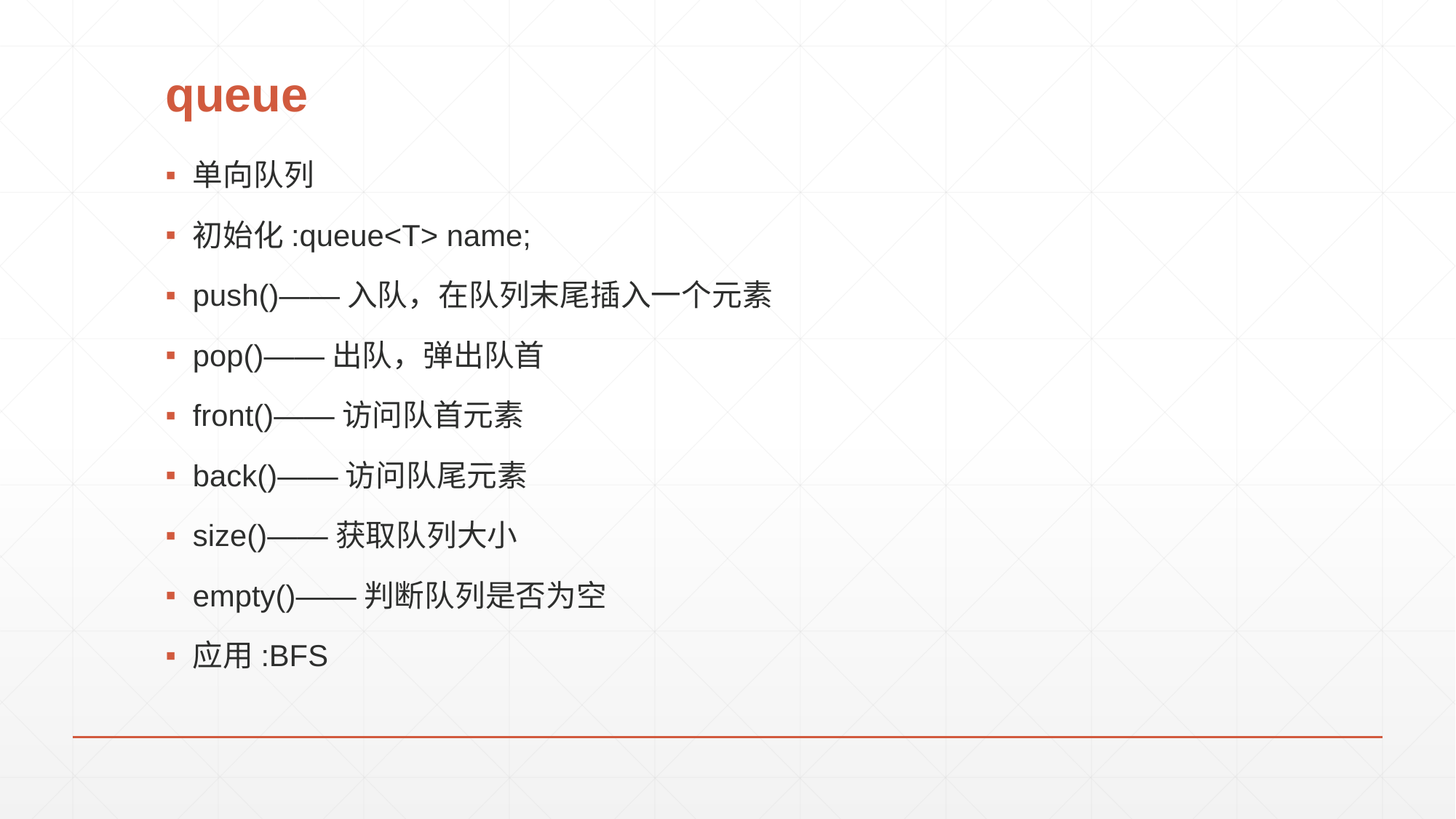

# queue
单向队列
初始化:queue<T> name;
push()——入队，在队列末尾插入一个元素
pop()——出队，弹出队首
front()——访问队首元素
back()——访问队尾元素
size()——获取队列大小
empty()——判断队列是否为空
应用:BFS